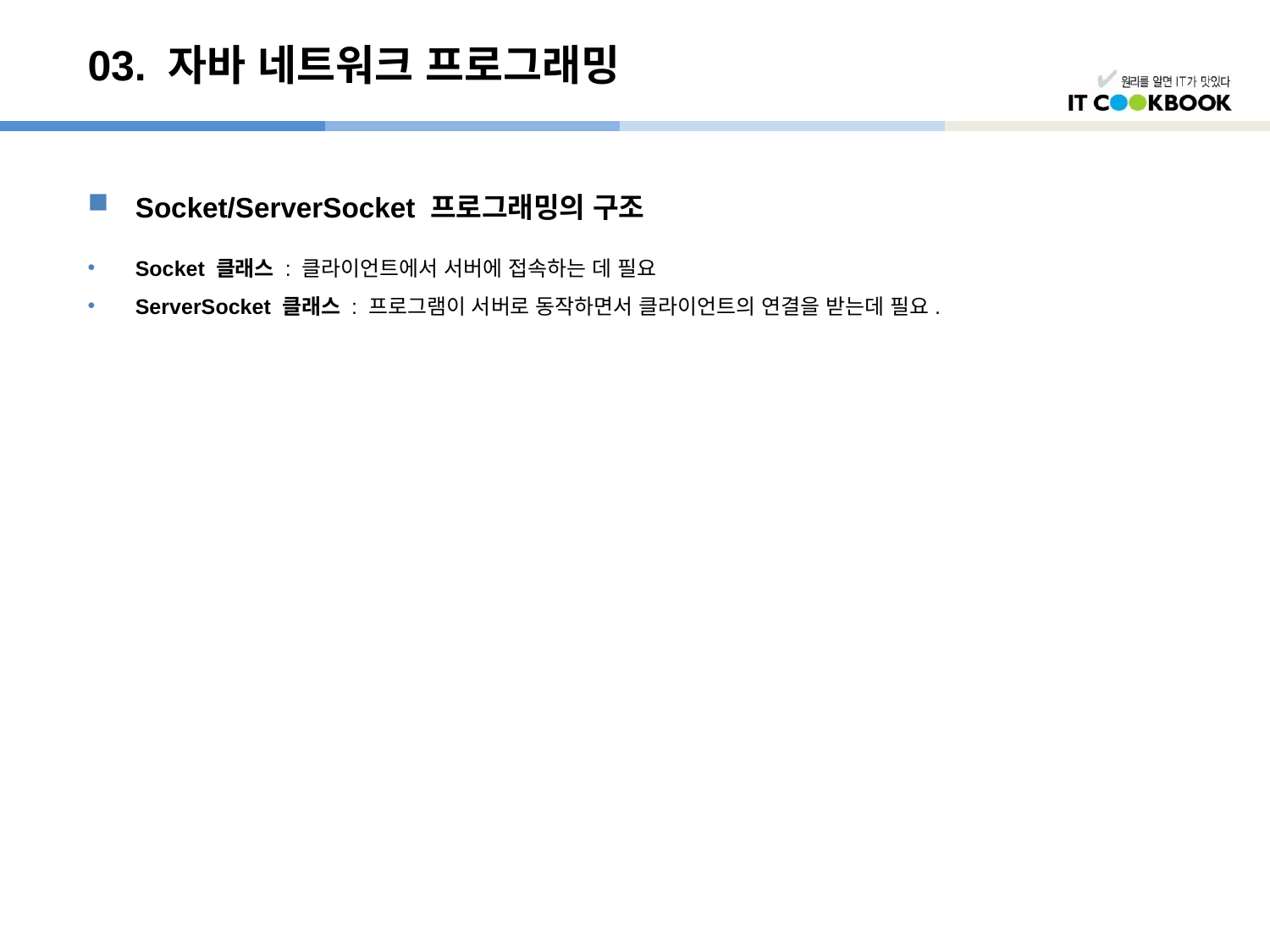

# 03. 자바 네트워크 프로그래밍
Socket/ServerSocket 프로그래밍의 구조
Socket 클래스 : 클라이언트에서 서버에 접속하는 데 필요
ServerSocket 클래스 : 프로그램이 서버로 동작하면서 클라이언트의 연결을 받는데 필요.